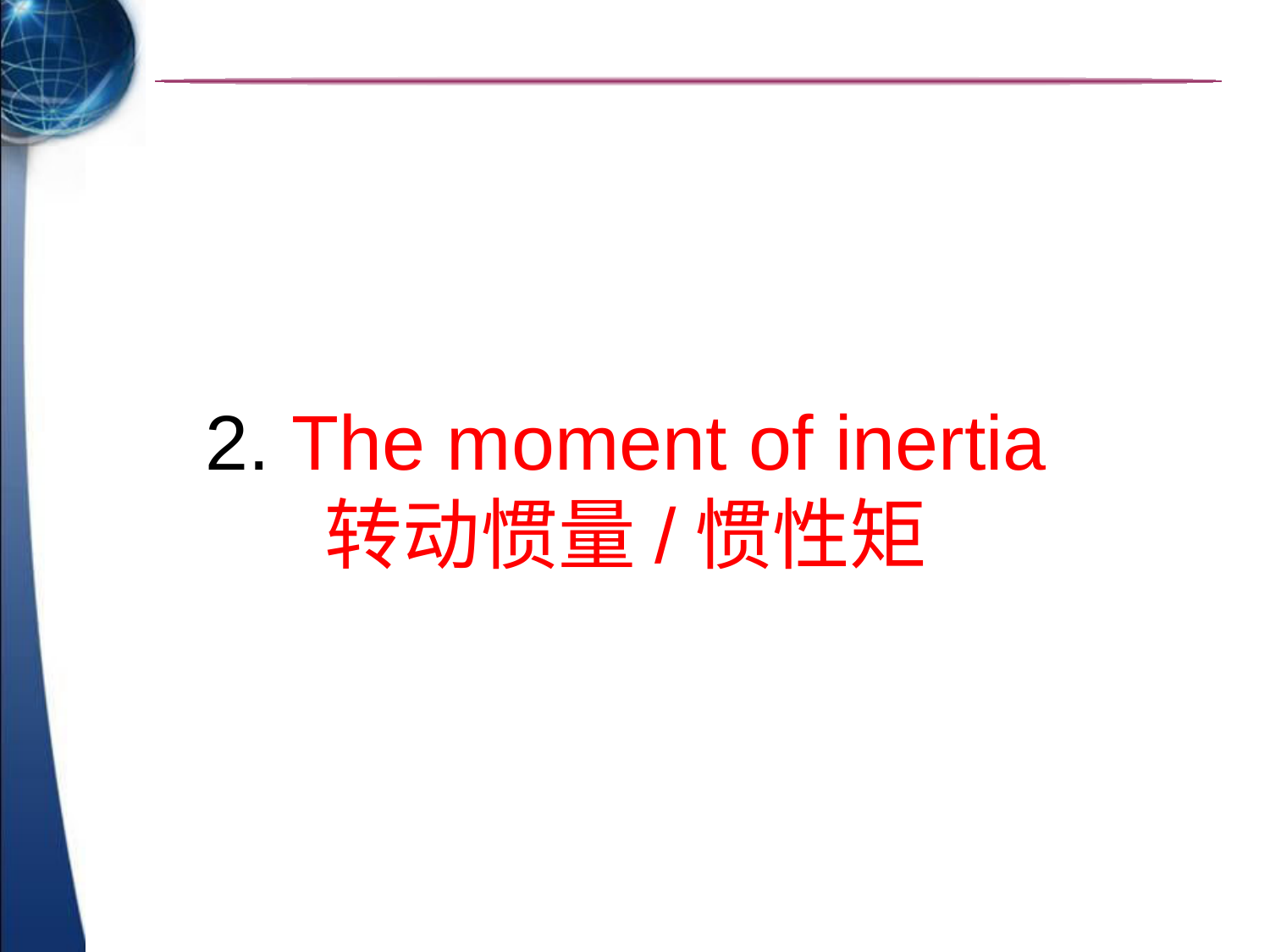

# 2. The moment of inertia 转动惯量/惯性矩
94